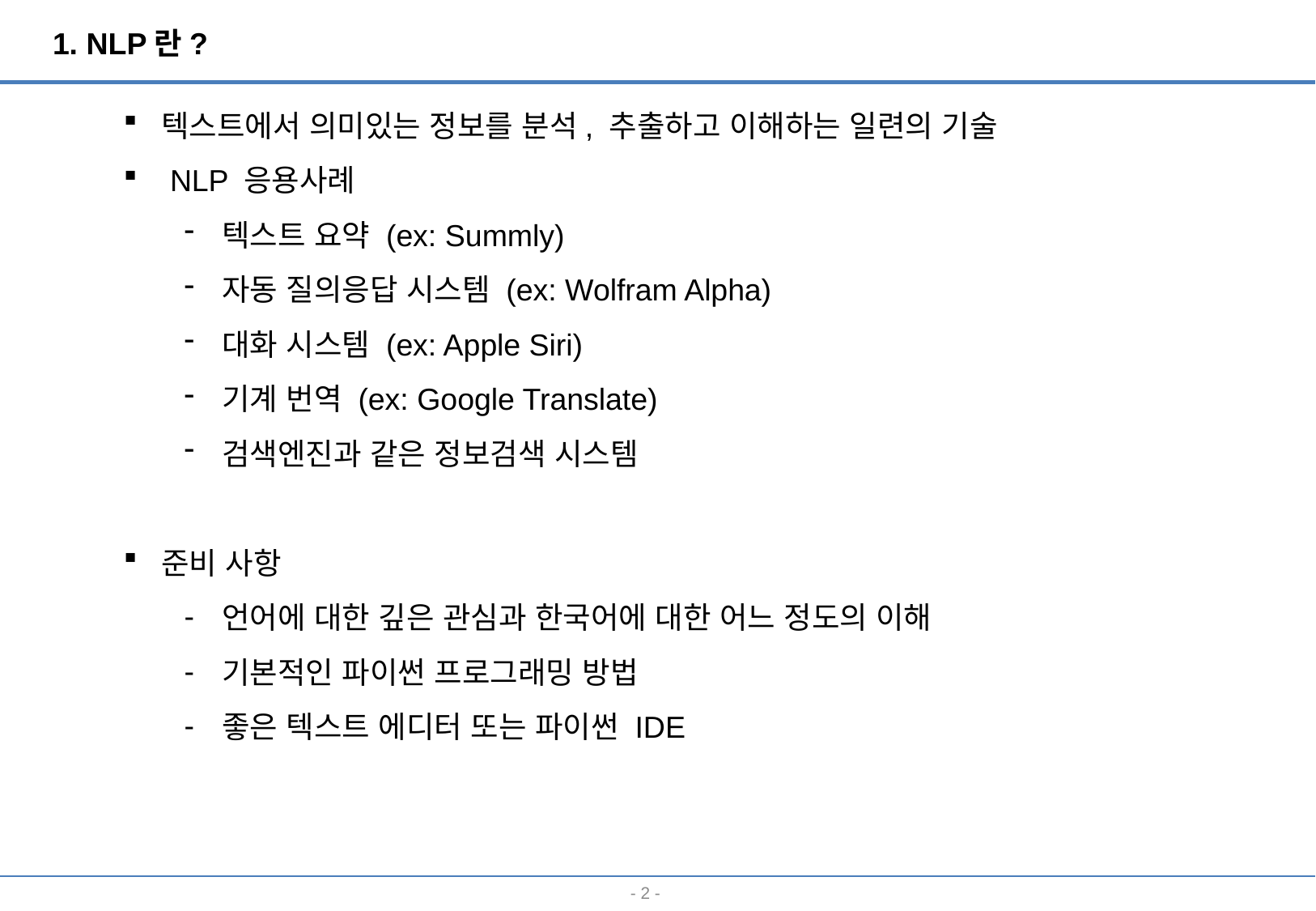

1. NLP란?
텍스트에서 의미있는 정보를 분석, 추출하고 이해하는 일련의 기술
 NLP 응용사례
텍스트 요약 (ex: Summly)
자동 질의응답 시스템 (ex: Wolfram Alpha)
대화 시스템 (ex: Apple Siri)
기계 번역 (ex: Google Translate)
검색엔진과 같은 정보검색 시스템

준비 사항
언어에 대한 깊은 관심과 한국어에 대한 어느 정도의 이해
기본적인 파이썬 프로그래밍 방법
좋은 텍스트 에디터 또는 파이썬 IDE
- 2 -